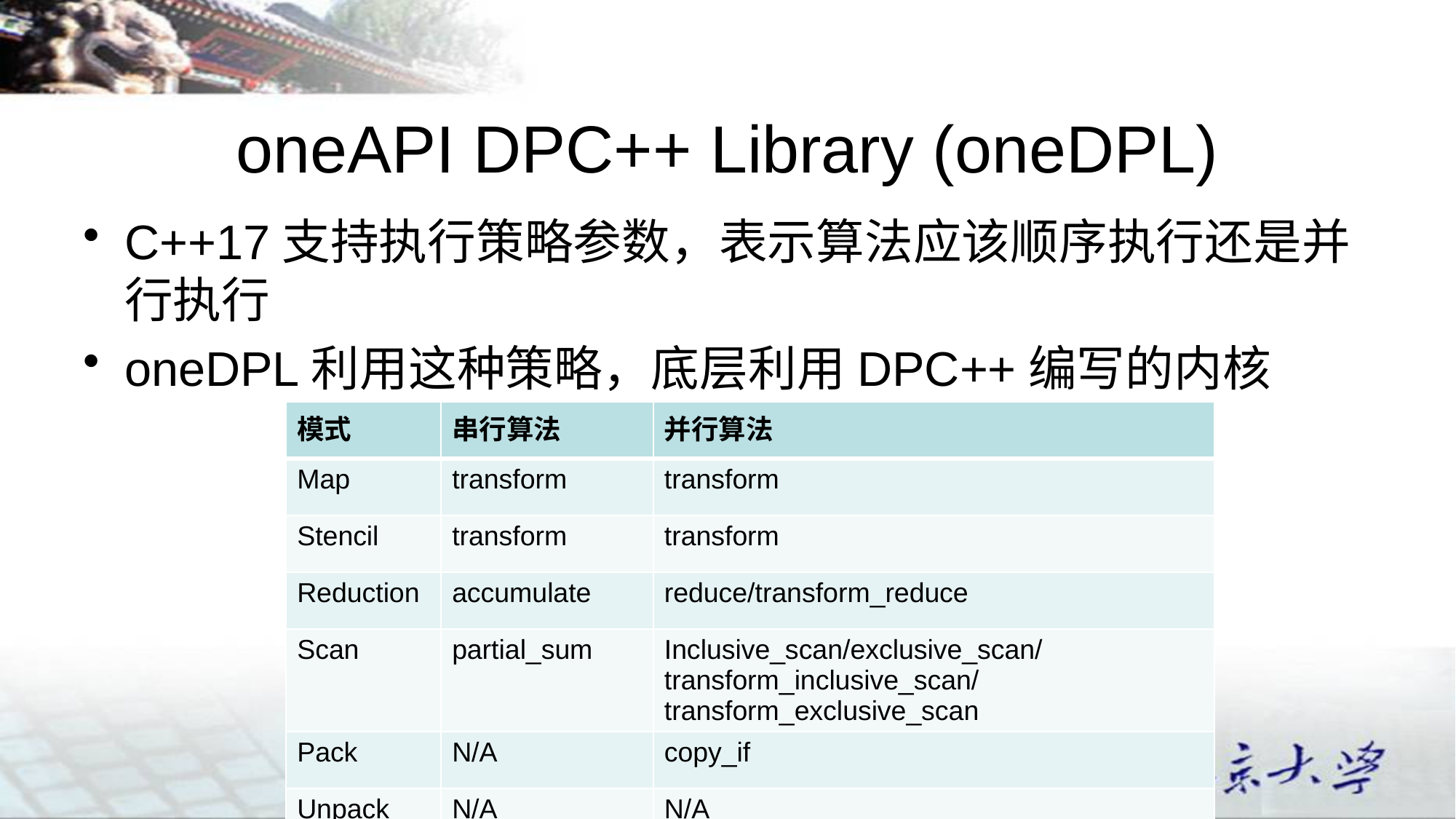

# oneAPI DPC++ Library (oneDPL)
C++17支持执行策略参数，表示算法应该顺序执行还是并行执行
oneDPL利用这种策略，底层利用DPC++编写的内核
| 模式 | 串行算法 | 并行算法 |
| --- | --- | --- |
| Map | transform | transform |
| Stencil | transform | transform |
| Reduction | accumulate | reduce/transform\_reduce |
| Scan | partial\_sum | Inclusive\_scan/exclusive\_scan/transform\_inclusive\_scan/transform\_exclusive\_scan |
| Pack | N/A | copy\_if |
| Unpack | N/A | N/A |